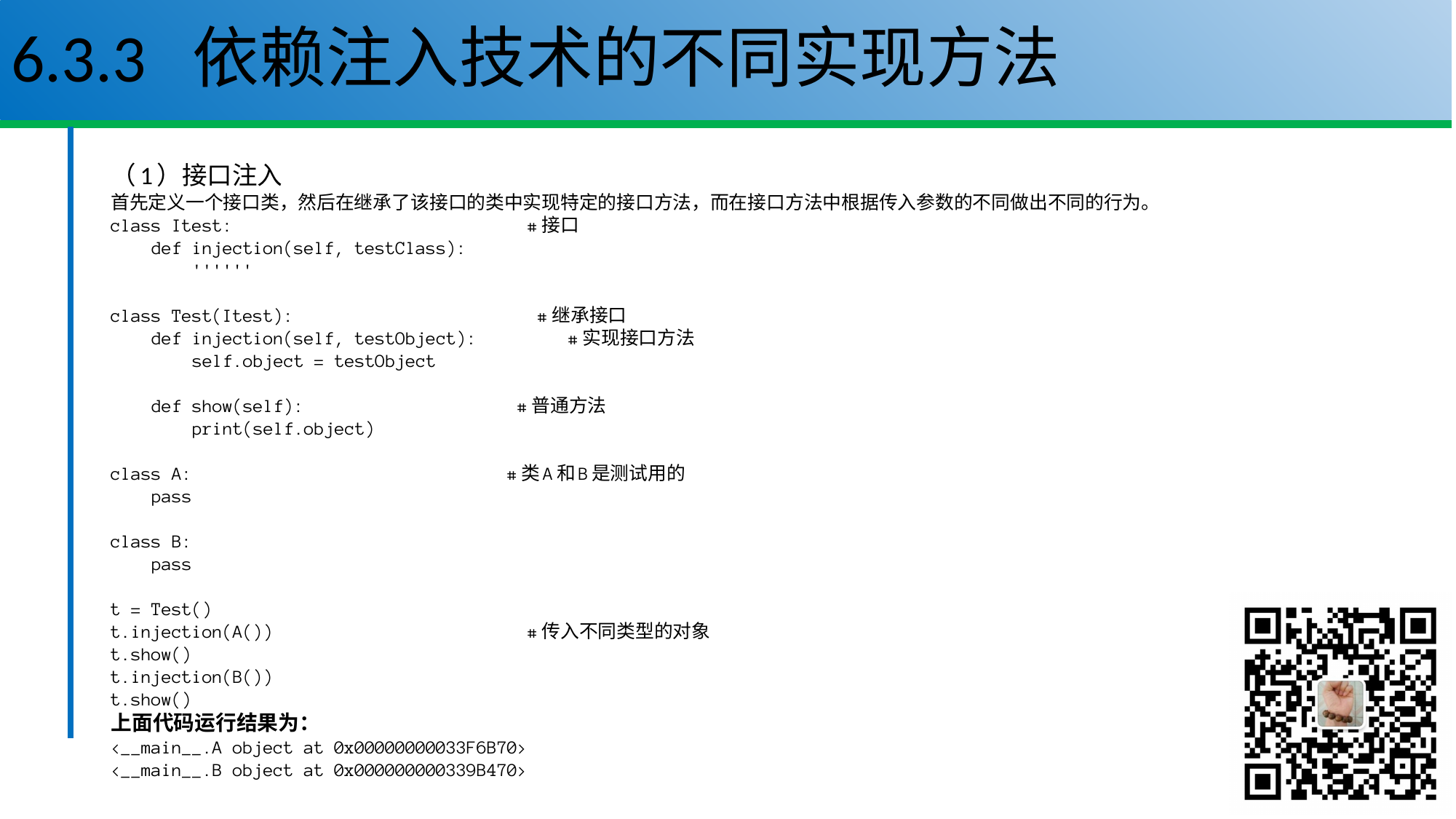

# 6.3.3  依赖注入技术的不同实现方法
（1）接口注入
首先定义一个接口类，然后在继承了该接口的类中实现特定的接口方法，而在接口方法中根据传入参数的不同做出不同的行为。
class Itest:                             #接口
    def injection(self, testClass):
        ''''''

class Test(Itest):                        #继承接口
    def injection(self, testObject):         #实现接口方法
        self.object = testObject

    def show(self):                     #普通方法
        print(self.object)

class A:                               #类A和B是测试用的
    pass

class B:
    pass

t = Test()
t.injection(A())                         #传入不同类型的对象
t.show()
t.injection(B())
t.show()
上面代码运行结果为：
<__main__.A object at 0x00000000033F6B70>
<__main__.B object at 0x000000000339B470>
43